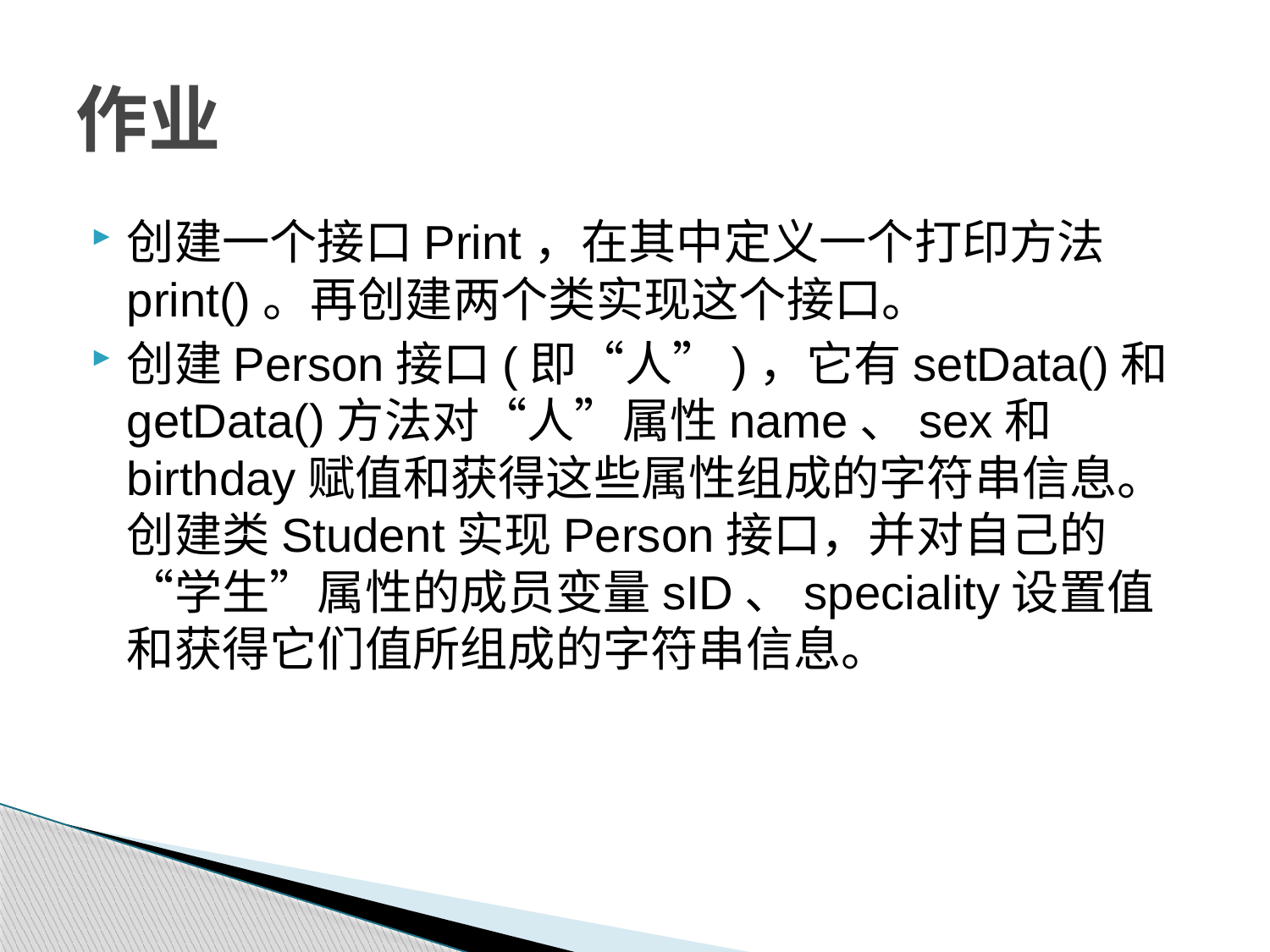

# 作业
创建一个接口Print，在其中定义一个打印方法print()。再创建两个类实现这个接口。
创建Person接口(即“人”)，它有setData()和getData()方法对“人”属性name、sex和birthday赋值和获得这些属性组成的字符串信息。创建类Student实现Person接口，并对自己的“学生”属性的成员变量sID、speciality设置值和获得它们值所组成的字符串信息。